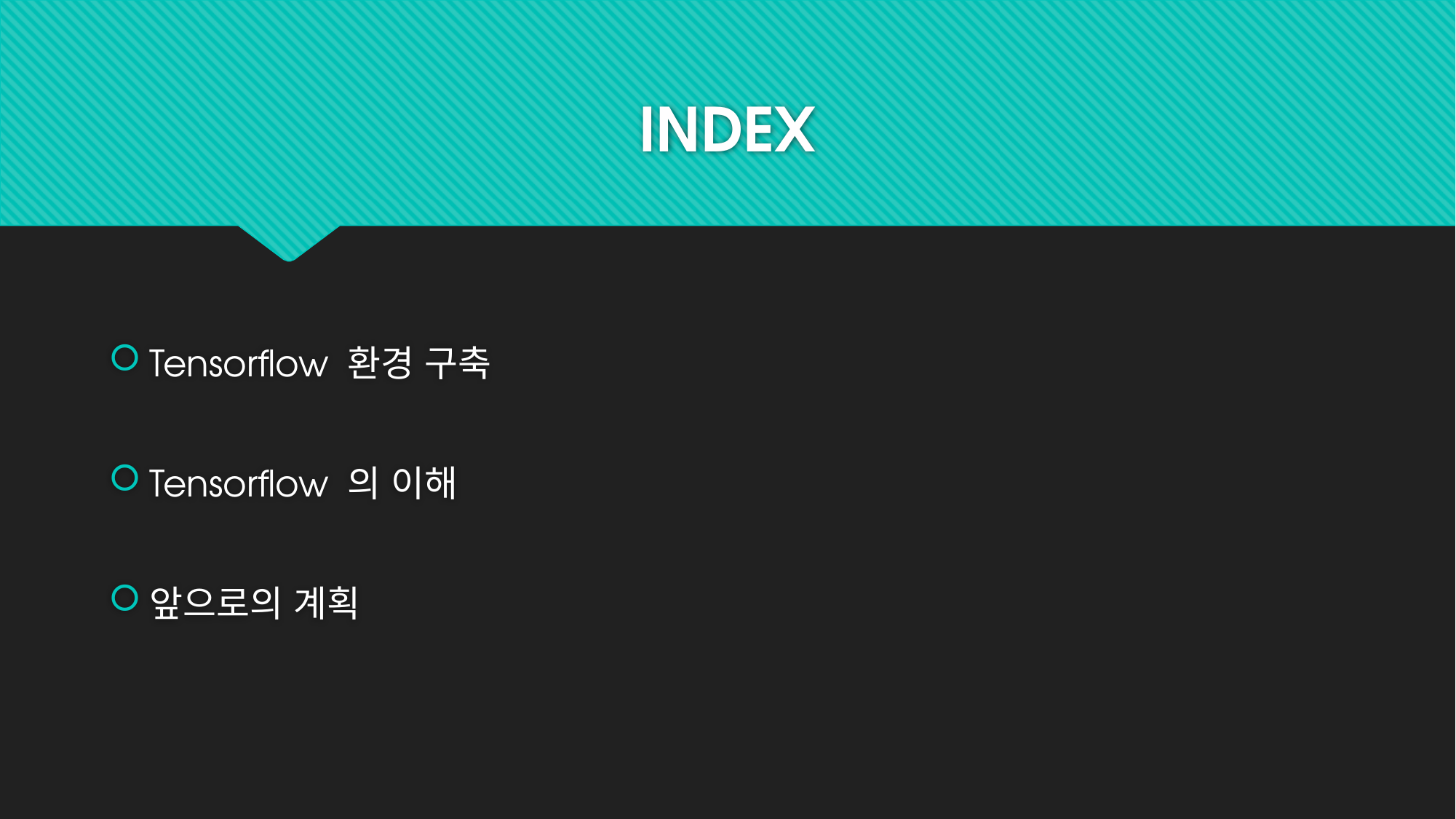

# INDEX
Tensorflow 환경 구축

Tensorflow 의 이해

앞으로의 계획